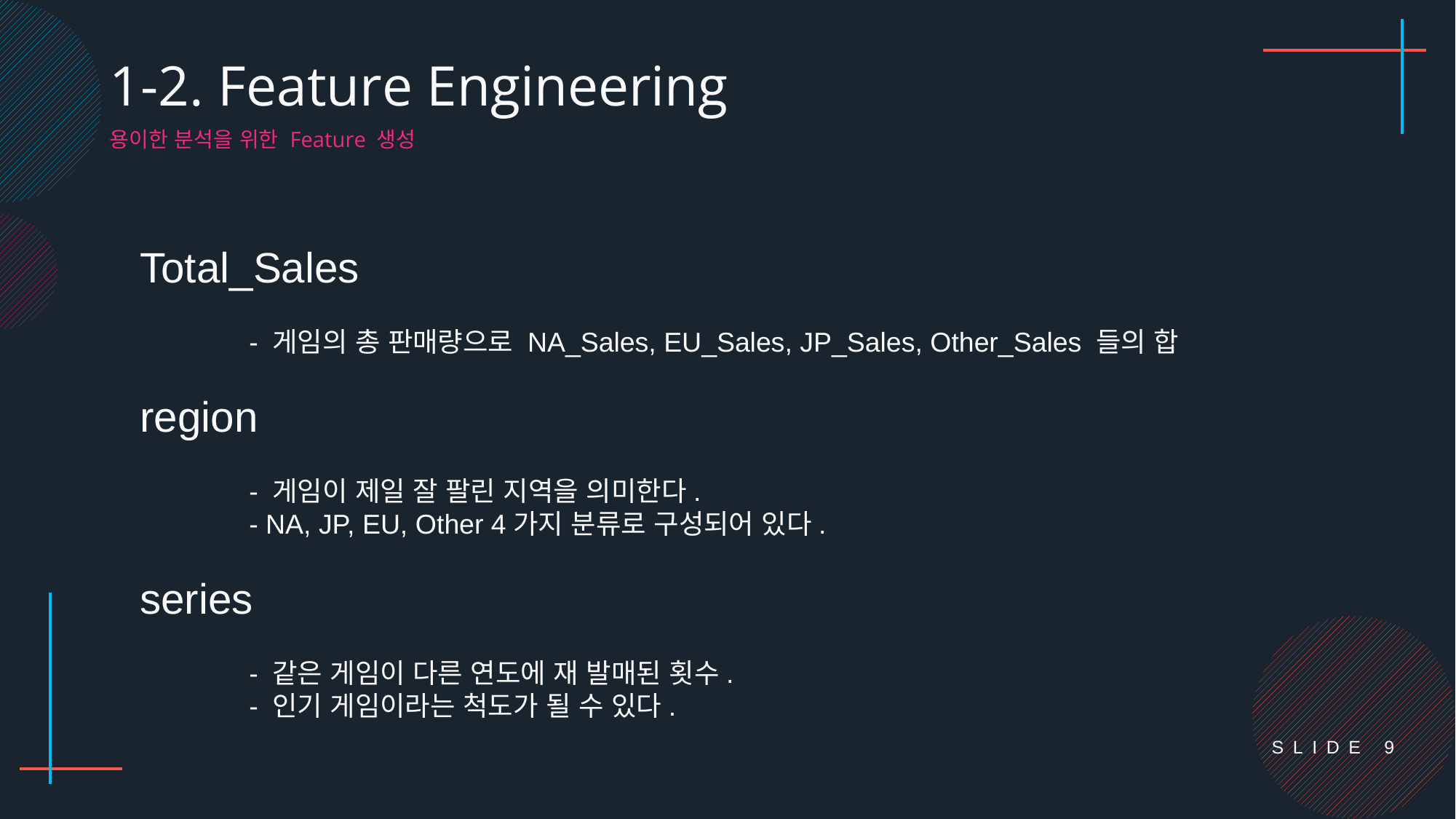

1-2. Feature Engineering
용이한 분석을 위한 Feature 생성
Total_Sales

	- 게임의 총 판매량으로 NA_Sales, EU_Sales, JP_Sales, Other_Sales 들의 합

region

	- 게임이 제일 잘 팔린 지역을 의미한다.
	- NA, JP, EU, Other 4가지 분류로 구성되어 있다.

series

	- 같은 게임이 다른 연도에 재 발매된 횟수.
	- 인기 게임이라는 척도가 될 수 있다.